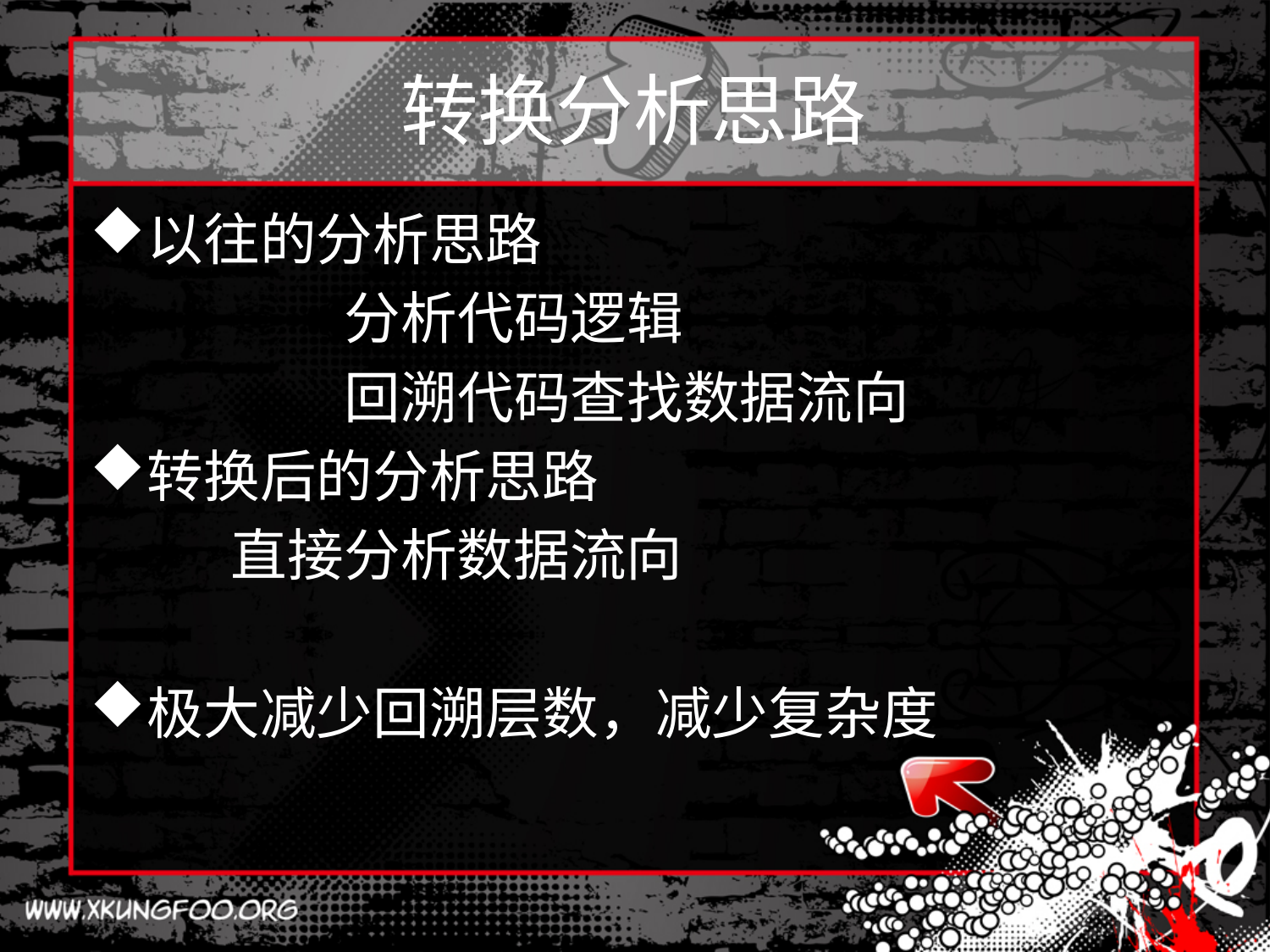

# 转换分析思路
以往的分析思路
		分析代码逻辑
		回溯代码查找数据流向
转换后的分析思路
          直接分析数据流向

极大减少回溯层数，减少复杂度